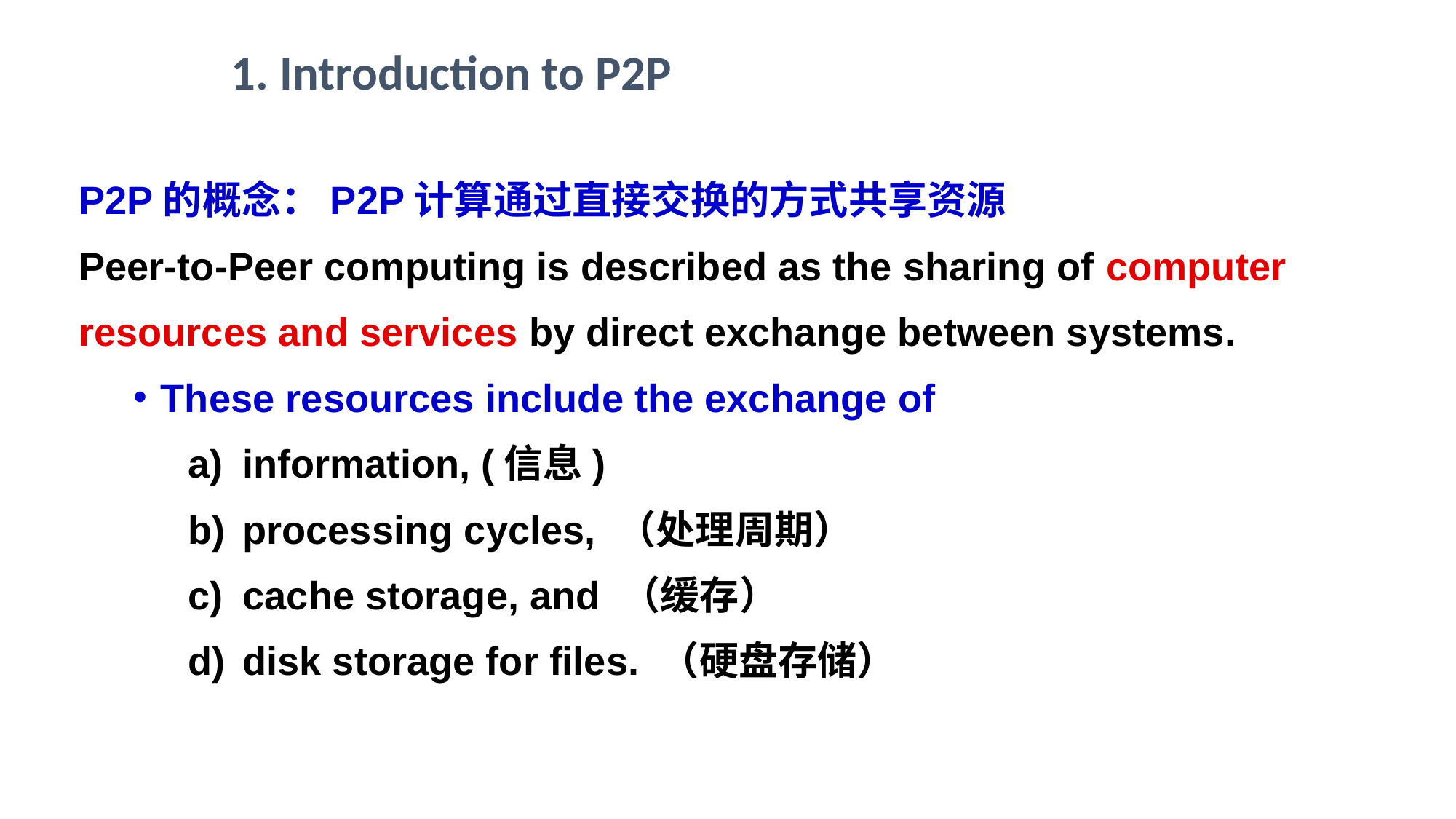

1. Introduction to P2P
P2P的概念：P2P计算通过直接交换的方式共享资源
Peer-to-Peer computing is described as the sharing of computer
resources and services by direct exchange between systems.
These resources include the exchange of
information, (信息)
processing cycles, （处理周期）
cache storage, and （缓存）
disk storage for files. （硬盘存储）